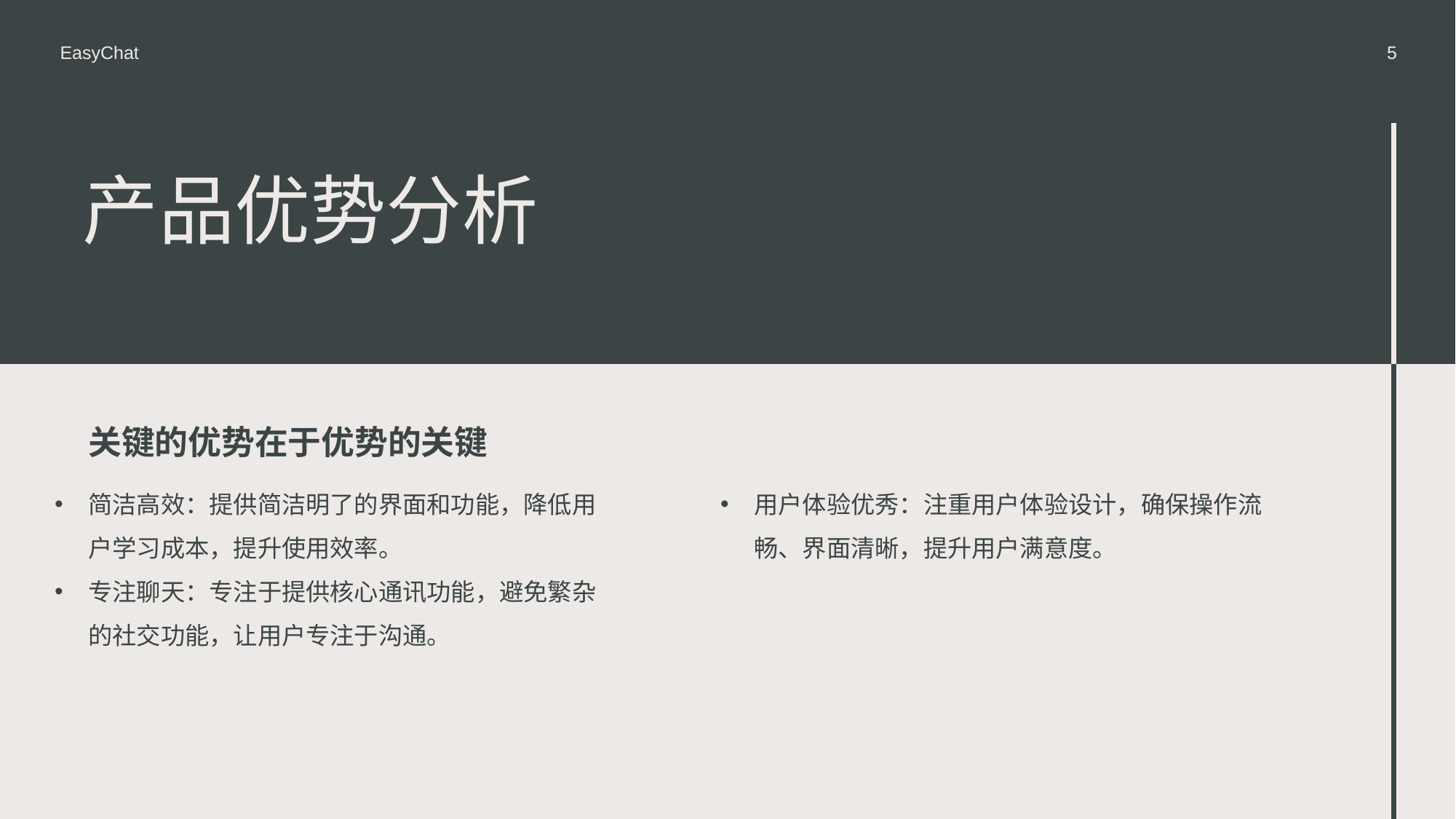

EasyChat
5
# 产品优势分析
关键的优势在于优势的关键

简洁高效：提供简洁明了的界面和功能，降低用户学习成本，提升使用效率。
专注聊天：专注于提供核心通讯功能，避免繁杂的社交功能，让用户专注于沟通。
用户体验优秀：注重用户体验设计，确保操作流畅、界面清晰，提升用户满意度。